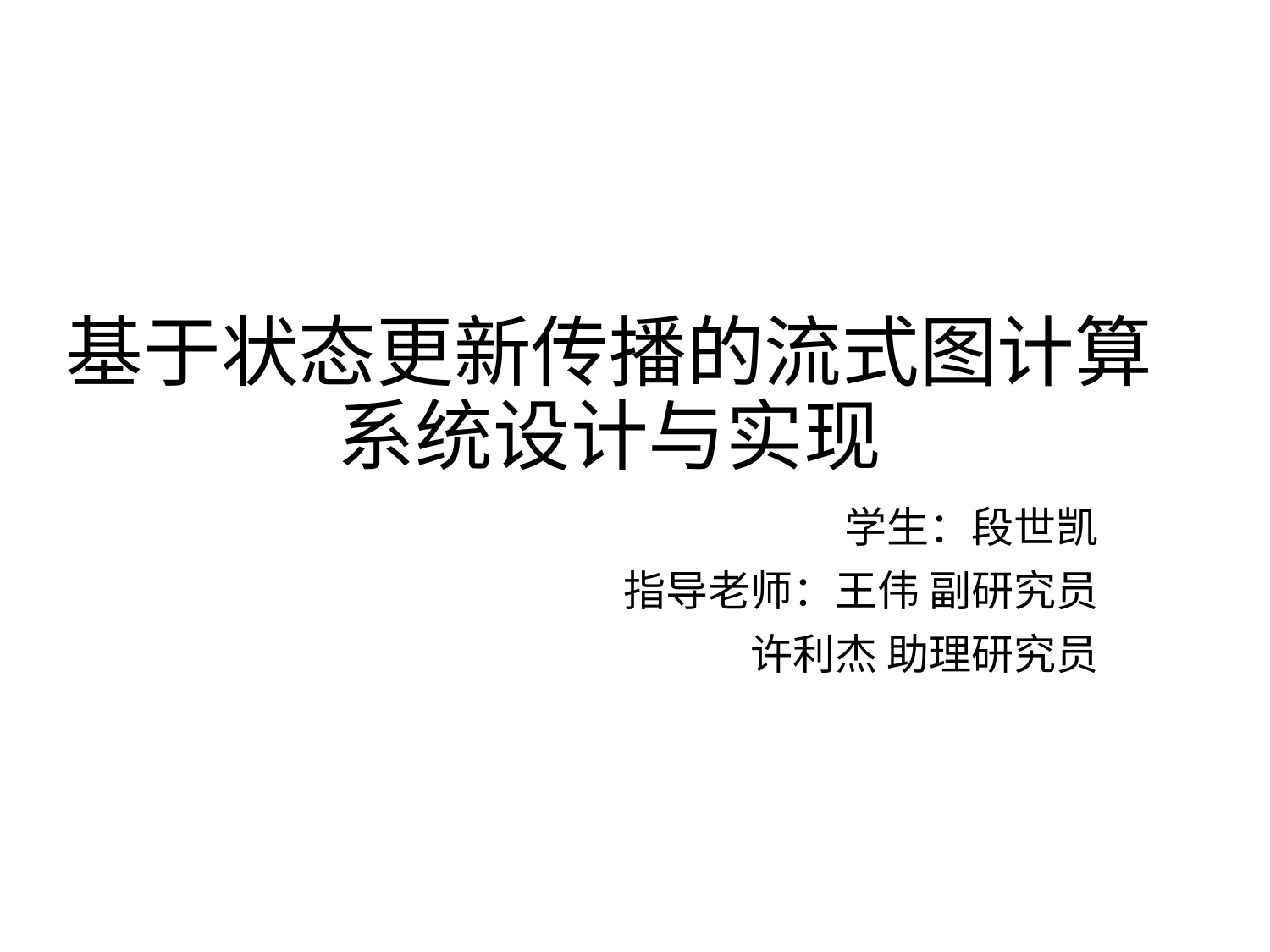

# 基于状态更新传播的流式图计算系统设计与实现
学生：段世凯
指导老师：王伟 副研究员
许利杰 助理研究员